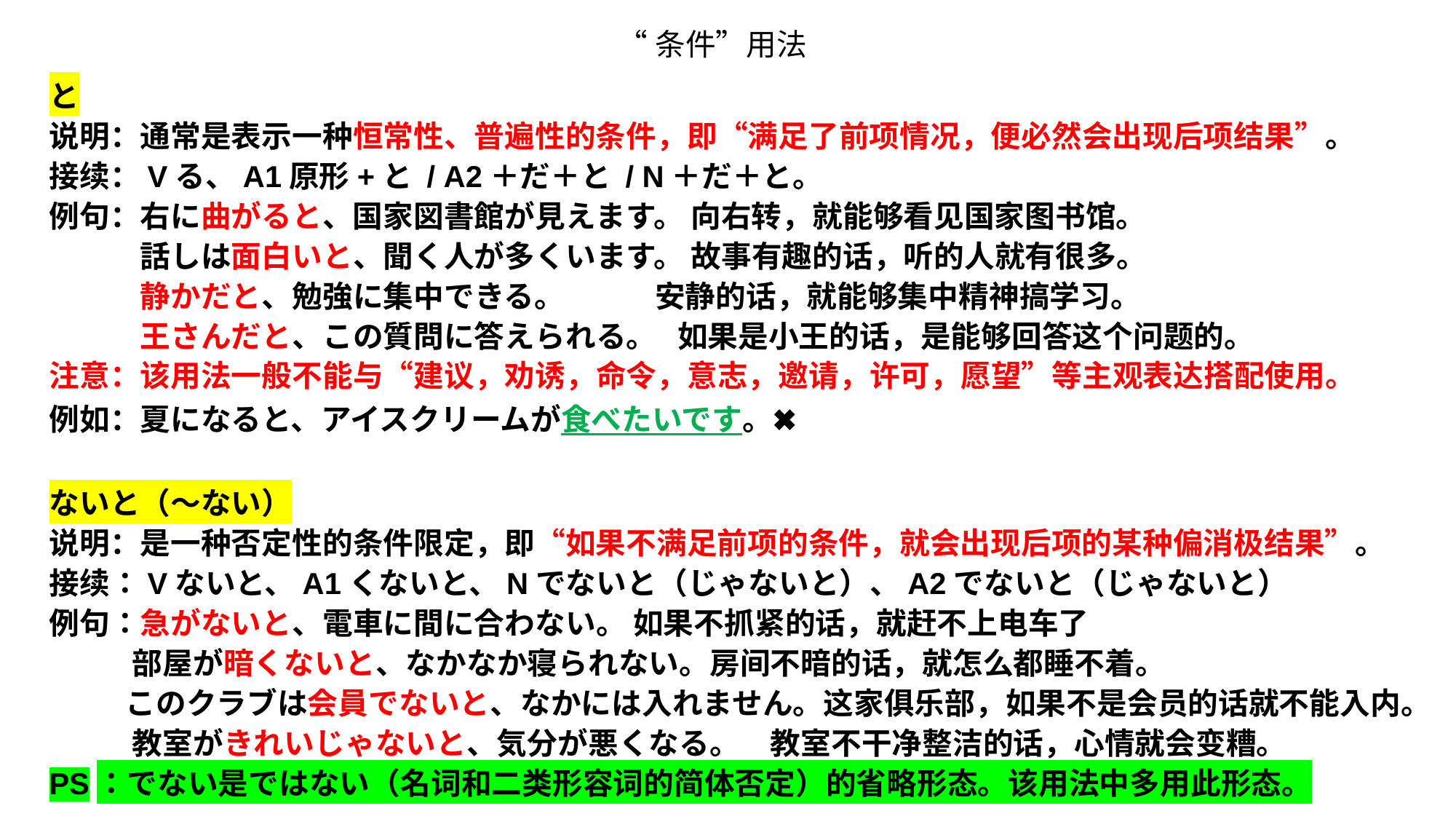

“条件”用法
と
说明：通常是表示一种恒常性、普遍性的条件，即“满足了前项情况，便必然会出现后项结果”。
接续：Vる、A1原形+と / A2＋だ＋と / N＋だ＋と。
例句：右に曲がると、国家図書館が見えます。 向右转，就能够看见国家图书馆。
　　　話しは面白いと、聞く人が多くいます。 故事有趣的话，听的人就有很多。
　　　静かだと、勉強に集中できる。             安静的话，就能够集中精神搞学习。
　　　王さんだと、この質問に答えられる。   如果是小王的话，是能够回答这个问题的。
注意：该用法一般不能与“建议，劝诱，命令，意志，邀请，许可，愿望”等主观表达搭配使用。
例如：夏になると、アイスクリームが食べたいです。✖

ないと（～ない）
说明：是一种否定性的条件限定，即“如果不满足前项的条件，就会出现后项的某种偏消极结果”。
接续：Vないと、A1くないと、Nでないと（じゃないと）、A2でないと（じゃないと）
例句：急がないと、電車に間に合わない。 如果不抓紧的话，就赶不上电车了
           部屋が暗くないと、なかなか寝られない。房间不暗的话，就怎么都睡不着。
          このクラブは会員でないと、なかには入れません。这家俱乐部，如果不是会员的话就不能入内。
           教室がきれいじゃないと、気分が悪くなる。　教室不干净整洁的话，心情就会变糟。
PS：でない是ではない（名词和二类形容词的简体否定）的省略形态。该用法中多用此形态。